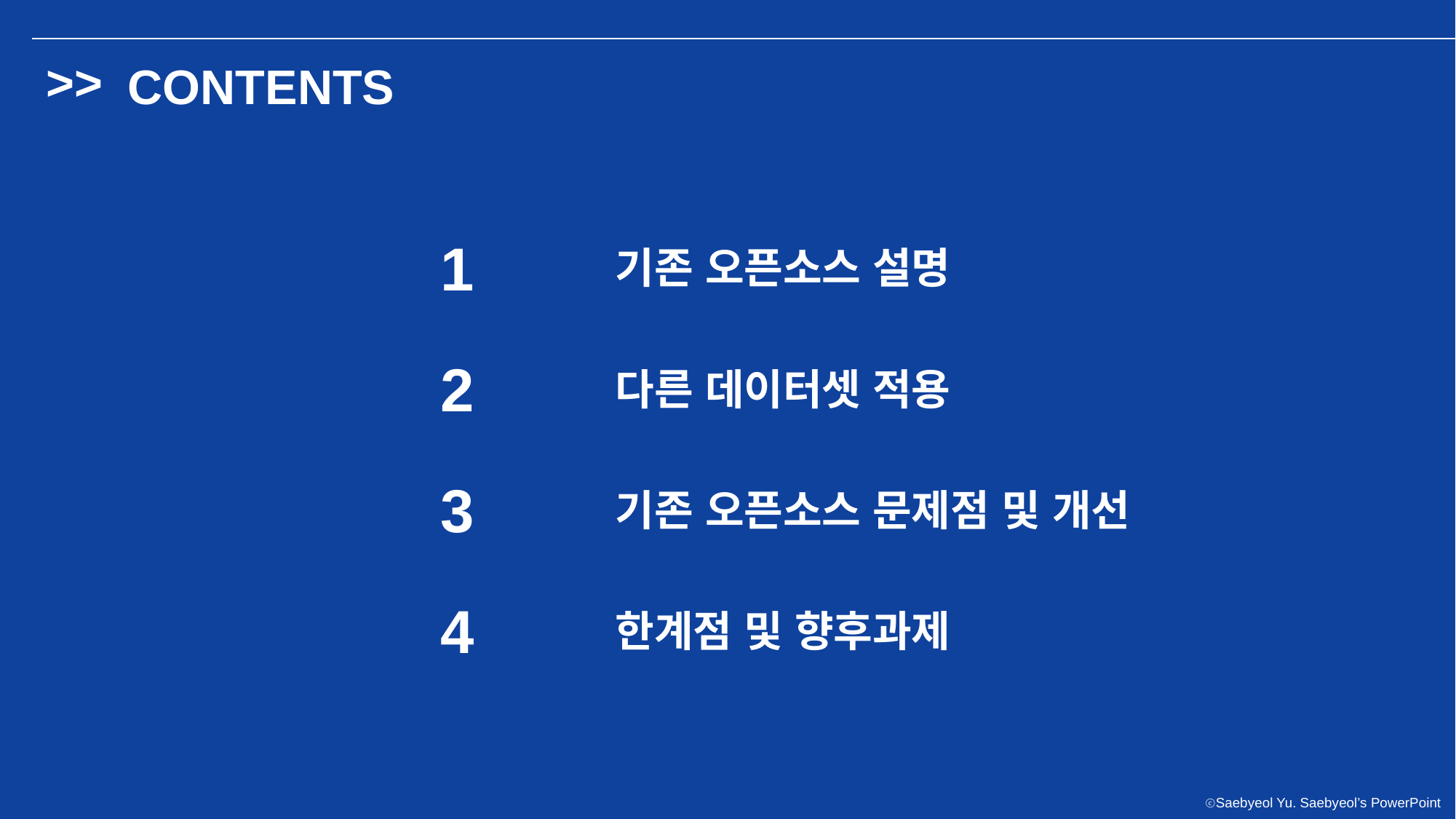

>>
CONTENTS
1
기존 오픈소스 설명
2
다른 데이터셋 적용
3
기존 오픈소스 문제점 및 개선
4
한계점 및 향후과제